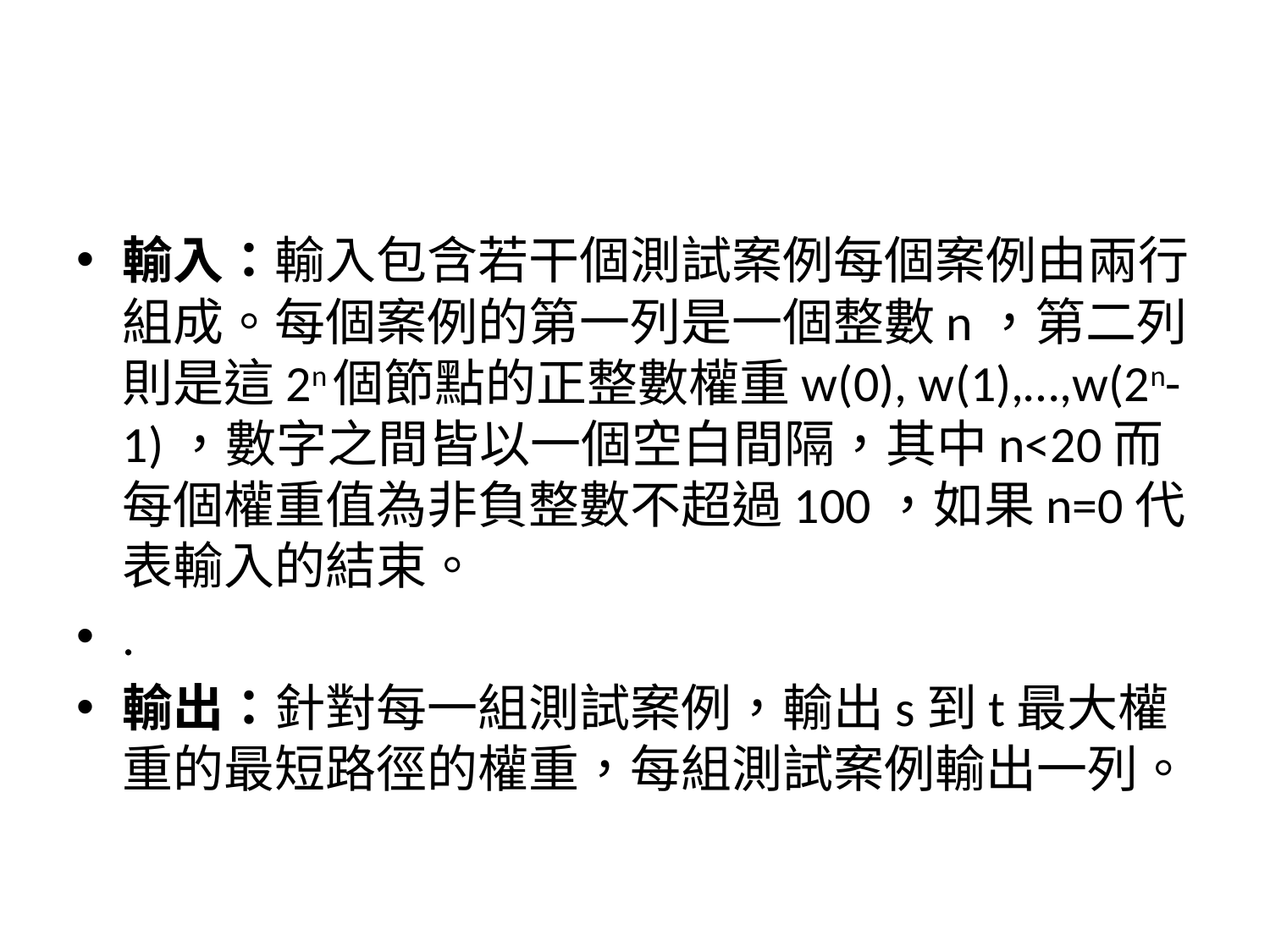

#
輸入：輸入包含若干個測試案例每個案例由兩行組成。每個案例的第一列是一個整數n，第二列則是這2n個節點的正整數權重w(0), w(1),…,w(2n-1)，數字之間皆以一個空白間隔，其中n<20而每個權重值為非負整數不超過100，如果n=0代表輸入的結束。
.
輸出：針對每一組測試案例，輸出s到t最大權重的最短路徑的權重，每組測試案例輸出一列。